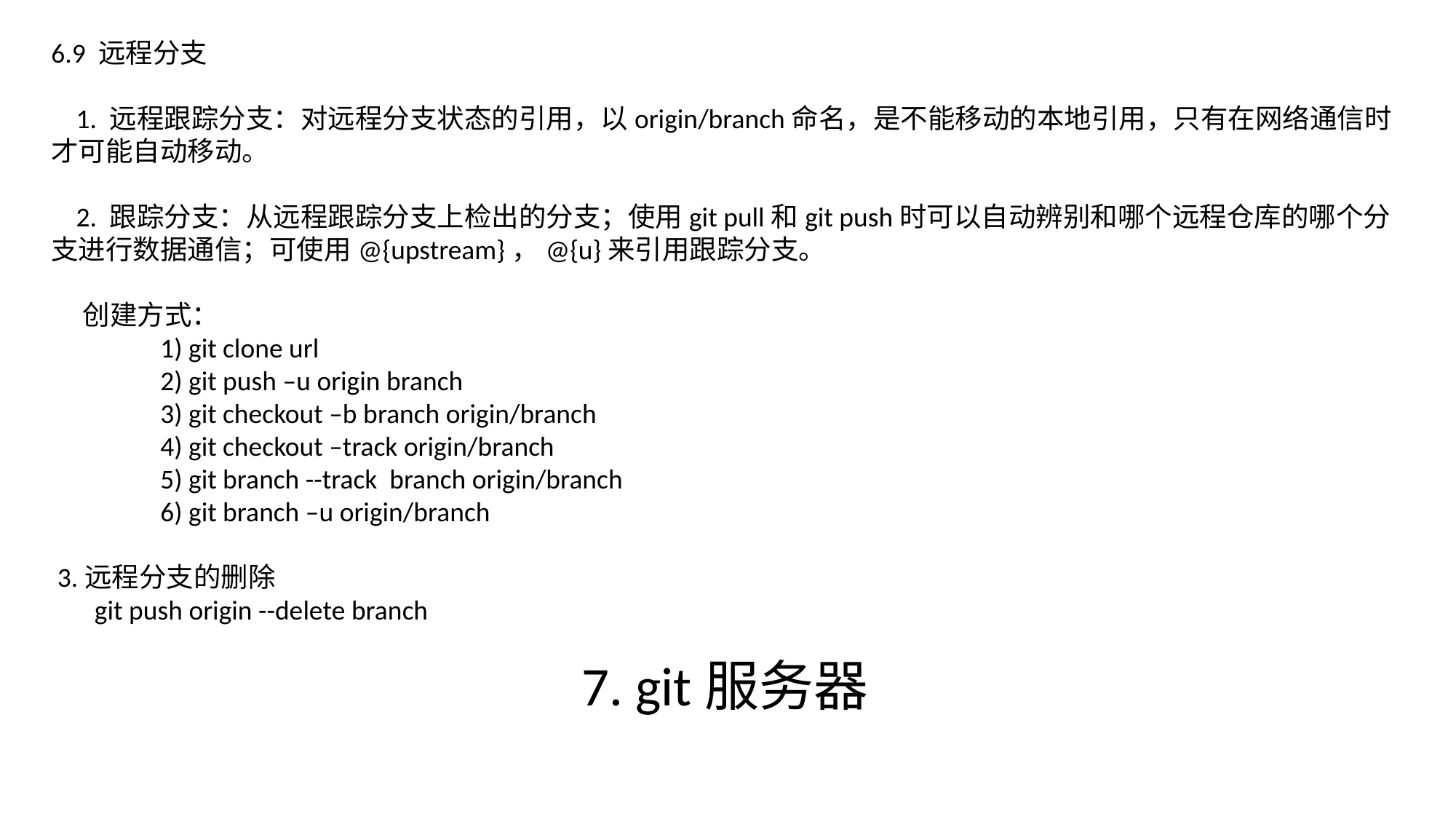

6.9 远程分支

    1. 远程跟踪分支：对远程分支状态的引用，以origin/branch命名，是不能移动的本地引用，只有在网络通信时才可能自动移动。

    2. 跟踪分支：从远程跟踪分支上检出的分支；使用git pull和git push时可以自动辨别和哪个远程仓库的哪个分支进行数据通信；可使用@{upstream}，@{u}来引用跟踪分支。

    创建方式：
	1) git clone url
	2) git push –u origin branch
	3) git checkout –b branch origin/branch
	4) git checkout –track origin/branch
	5) git branch --track  branch origin/branch
	6) git branch –u origin/branch

 3.远程分支的删除
       git push origin --delete branch
7. git服务器